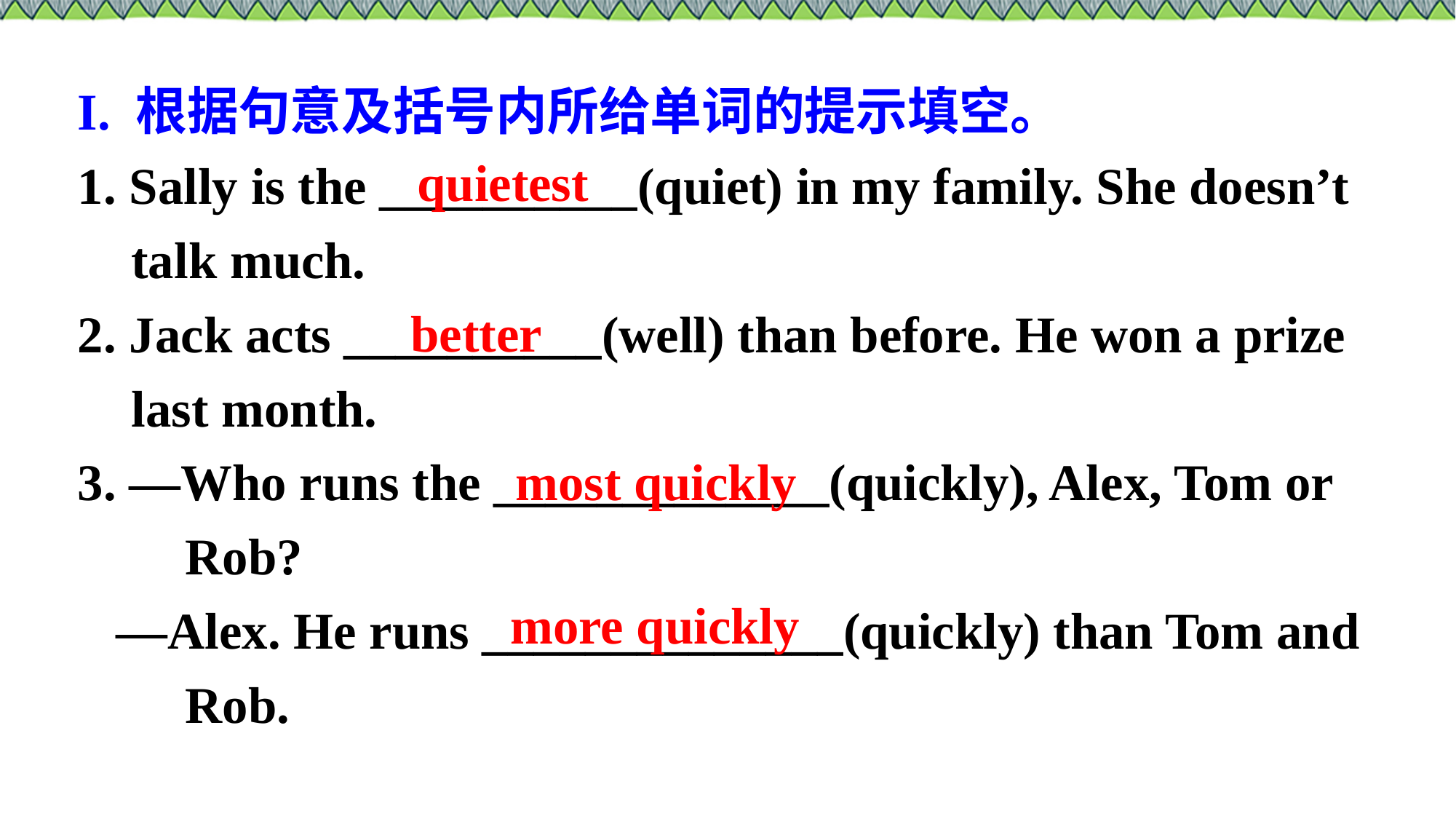

I. 根据句意及括号内所给单词的提示填空。
1. Sally is the __________(quiet) in my family. She doesn’t talk much.
2. Jack acts __________(well) than before. He won a prize last month.
3. —Who runs the _____________(quickly), Alex, Tom or  Rob?
   —Alex. He runs ______________(quickly) than Tom and Rob.
quietest
better
 most quickly
 more quickly